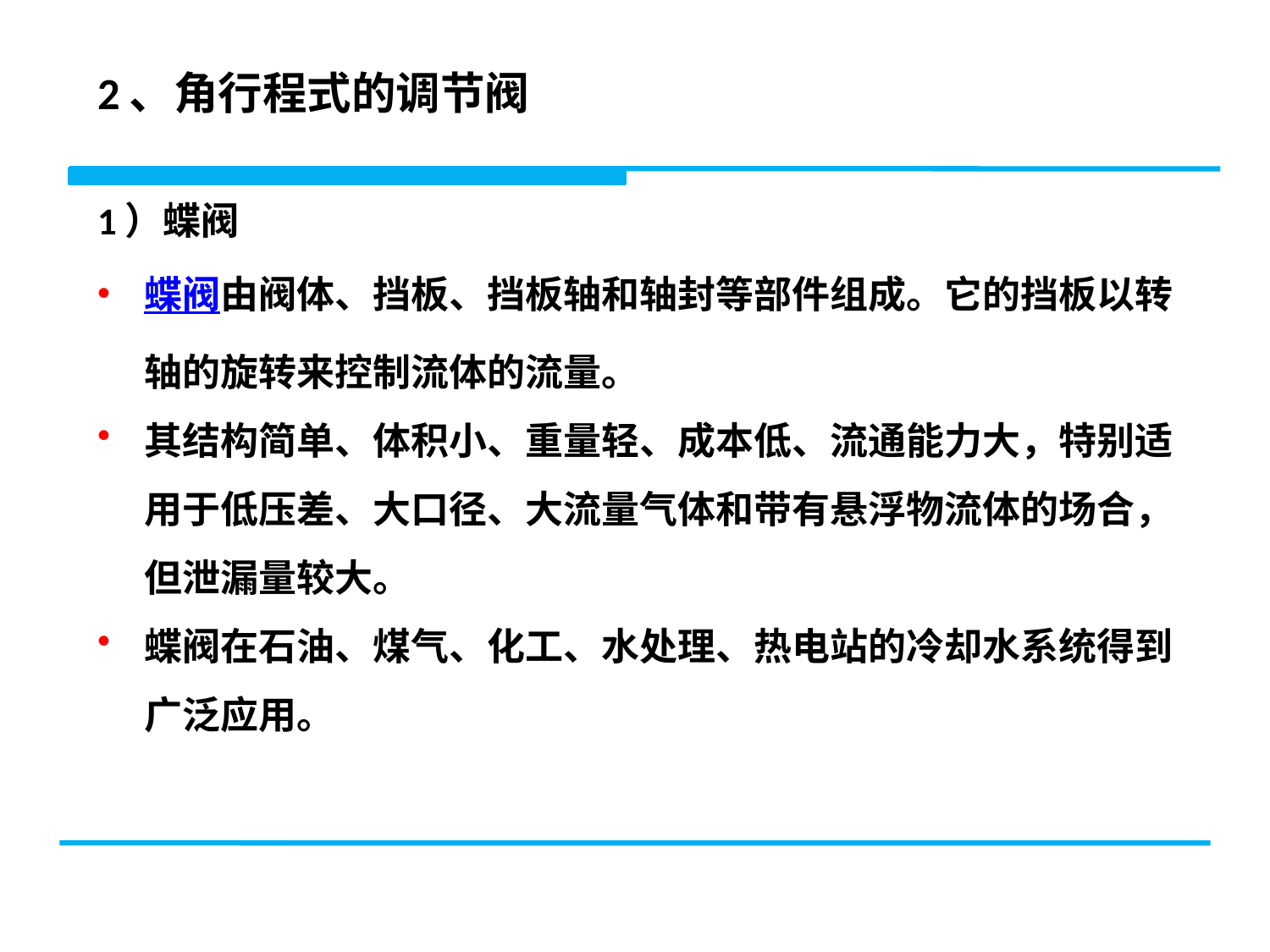

2、角行程式的调节阀

1）蝶阀
蝶阀由阀体、挡板、挡板轴和轴封等部件组成。它的挡板以转轴的旋转来控制流体的流量。
其结构简单、体积小、重量轻、成本低、流通能力大，特别适用于低压差、大口径、大流量气体和带有悬浮物流体的场合，但泄漏量较大。
蝶阀在石油、煤气、化工、水处理、热电站的冷却水系统得到广泛应用。